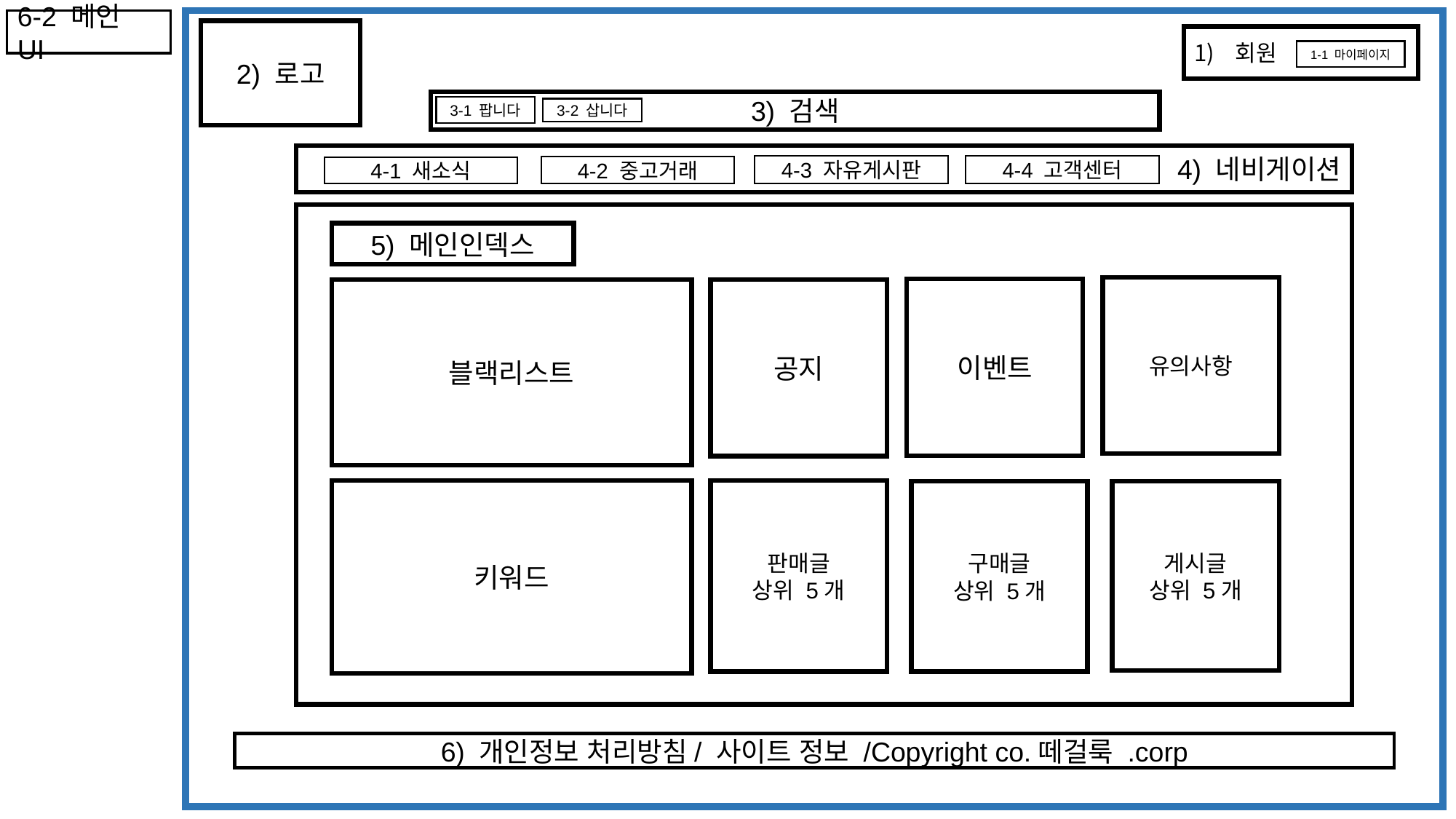

6-2 메인 UI

2) 로고
회원
1-1 마이페이지
3) 검색
3-1 팝니다
3-2 삽니다
4) 네비게이션
4-3 자유게시판
4-4 고객센터
4-2 중고거래
4-1 새소식

5) 메인인덱스
유의사항
이벤트
블랙리스트
공지
키워드
판매글
상위 5개
구매글
상위 5개
게시글
상위 5개
6) 개인정보 처리방침/ 사이트 정보 /Copyright co.떼걸룩 .corp